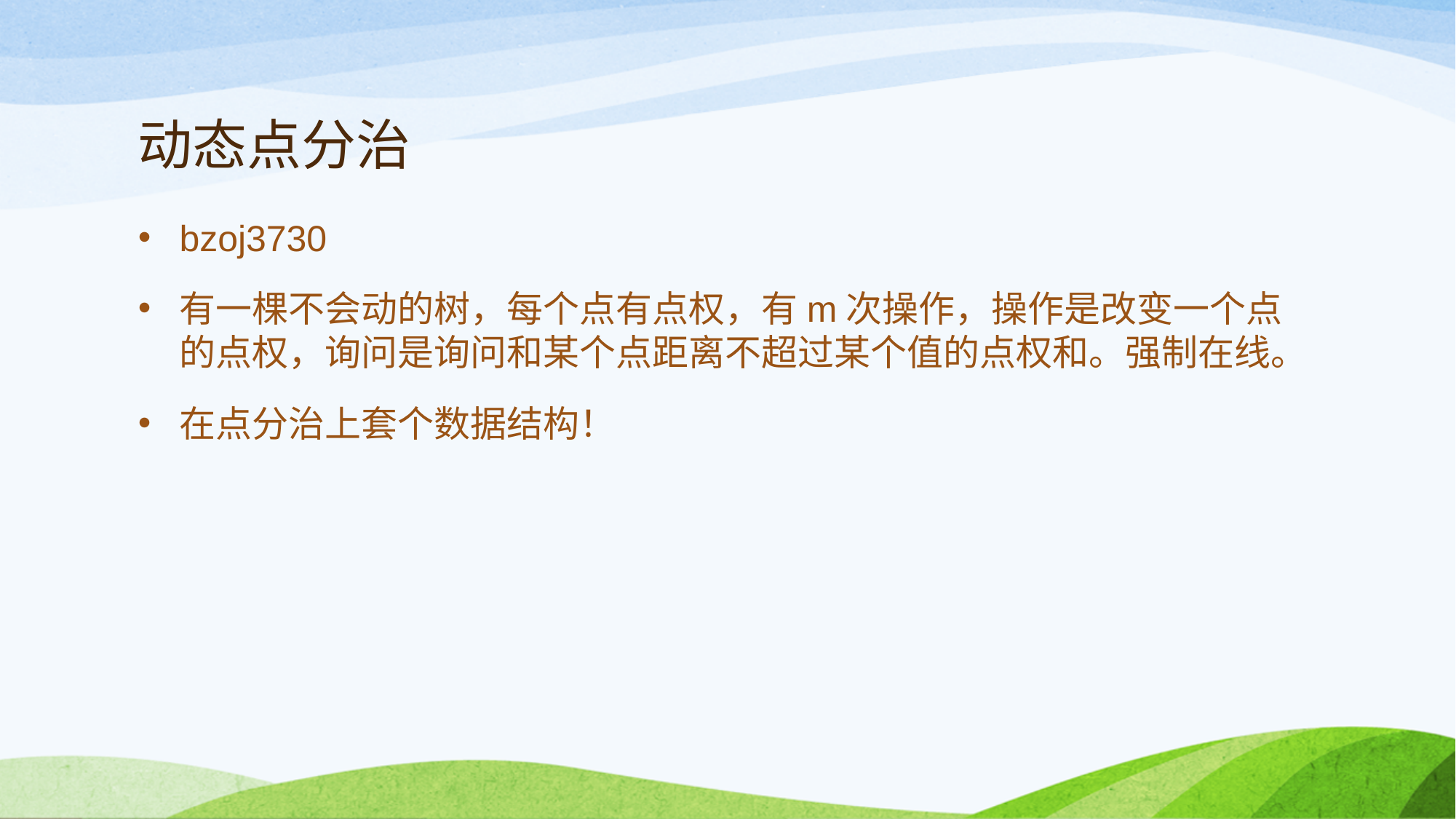

# 动态点分治
bzoj3730
有一棵不会动的树，每个点有点权，有m次操作，操作是改变一个点的点权，询问是询问和某个点距离不超过某个值的点权和。强制在线。
在点分治上套个数据结构！